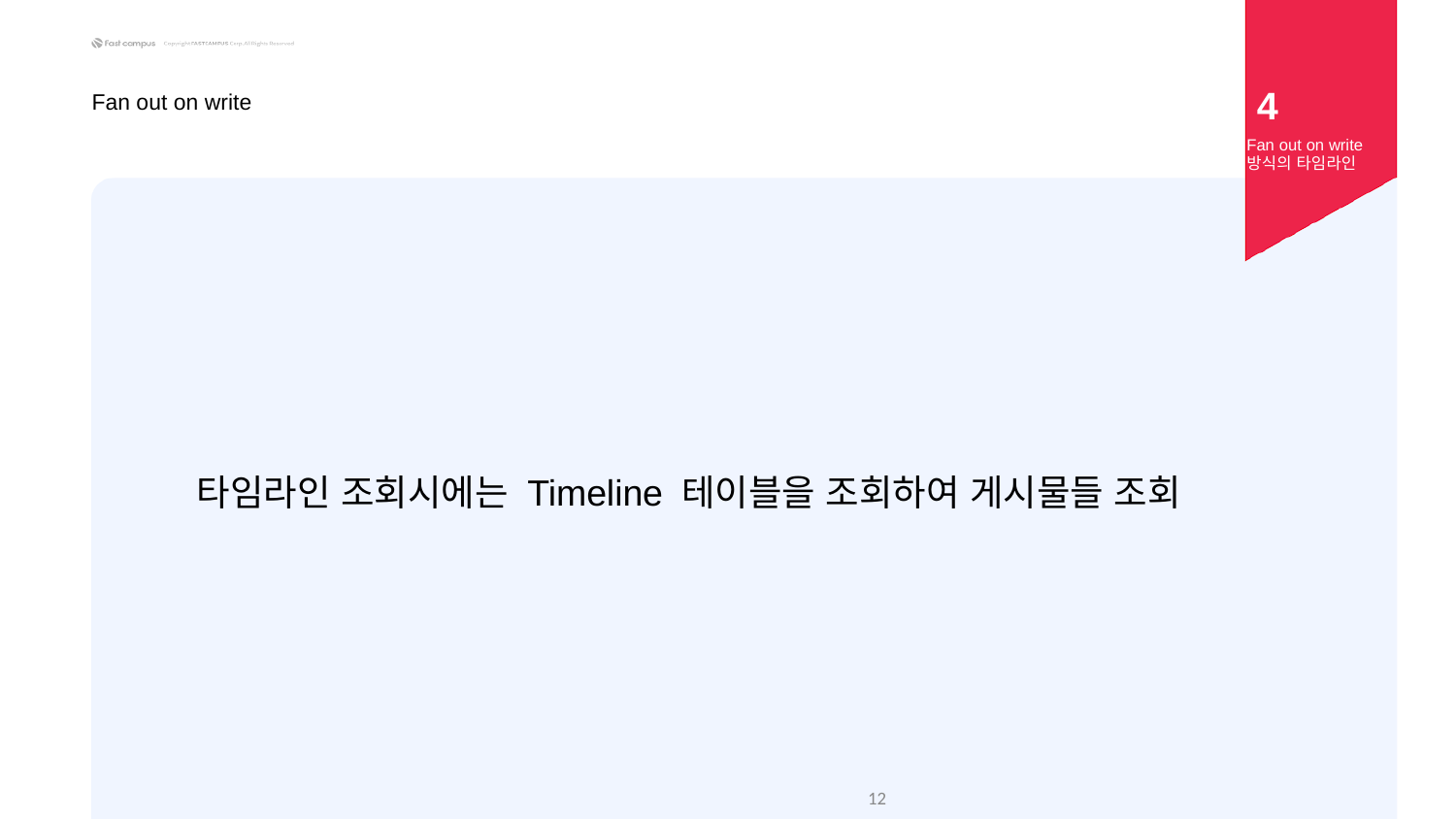

4
Fan out on write
Fan out on write 방식의 타임라인
타임라인 조회시에는 Timeline 테이블을 조회하여 게시물들 조회
12